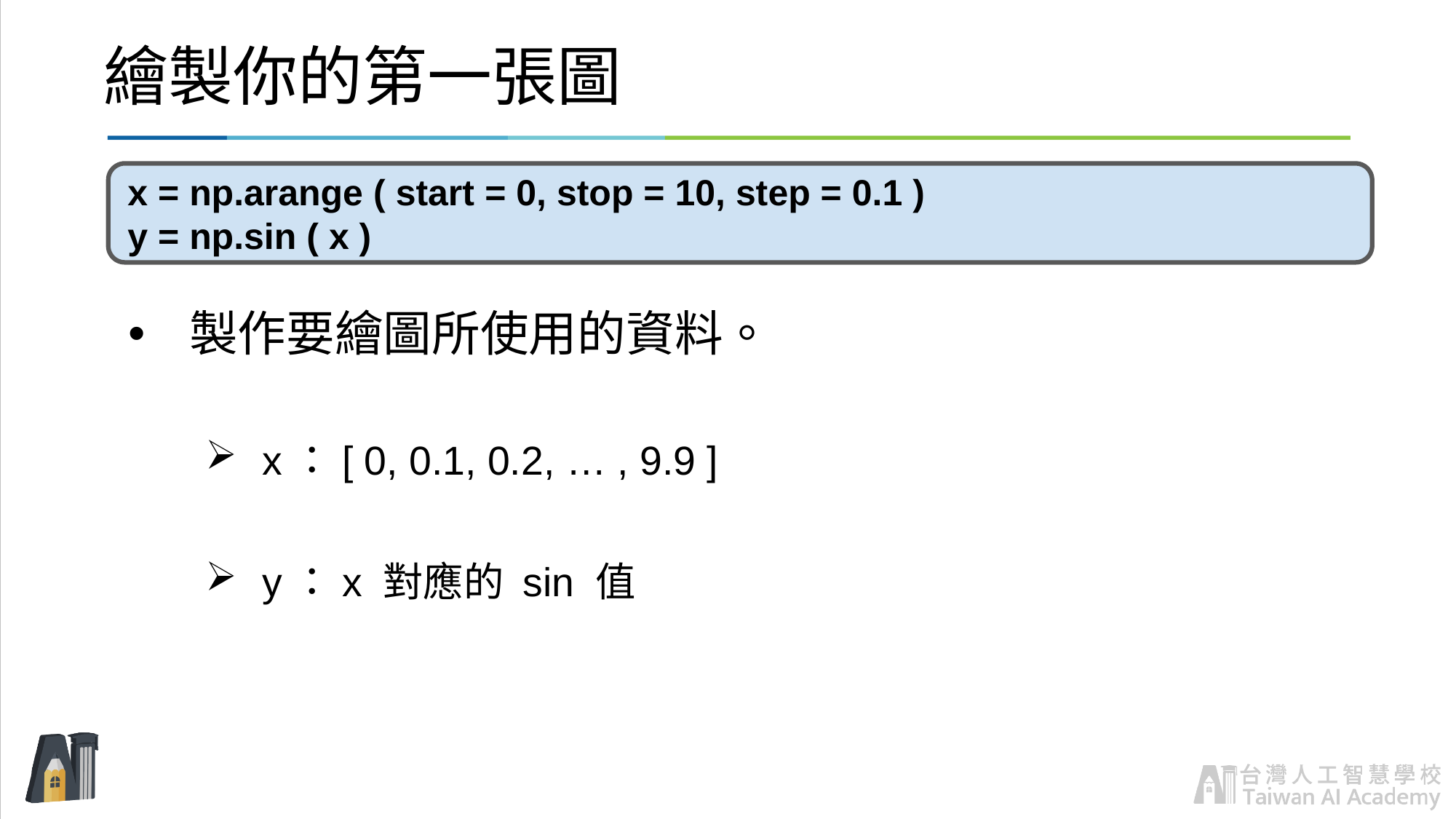

# 繪製你的第一張圖

製作要繪圖所使用的資料。

x：[ 0, 0.1, 0.2, … , 9.9 ]

y：x 對應的 sin 值

x = np.arange ( start = 0, stop = 10, step = 0.1 )
y = np.sin ( x )